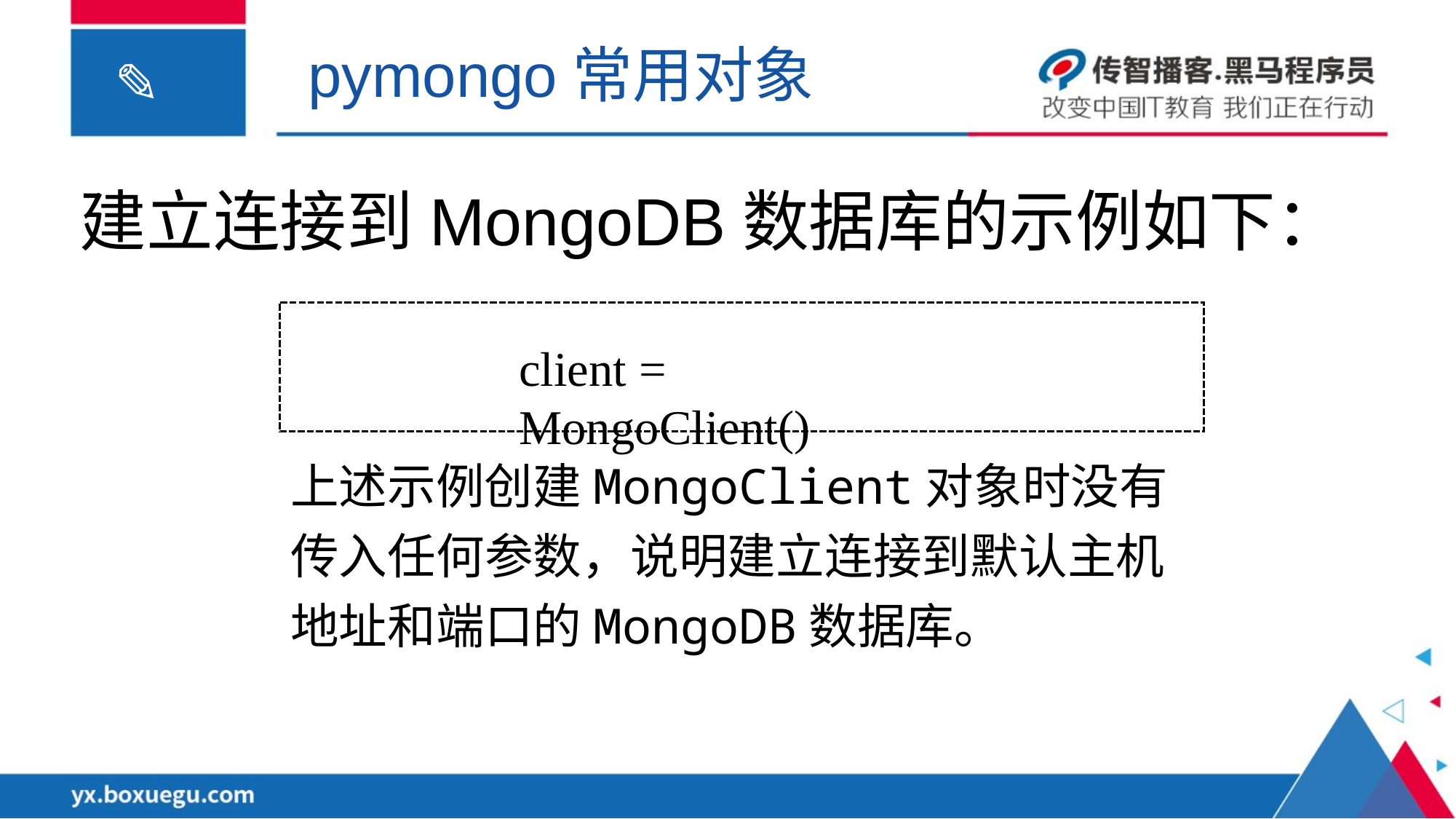

pymongo常用对象
建立连接到MongoDB数据库的示例如下：

client = MongoClient()
上述示例创建MongoClient对象时没有传入任何参数，说明建立连接到默认主机地址和端口的MongoDB数据库。